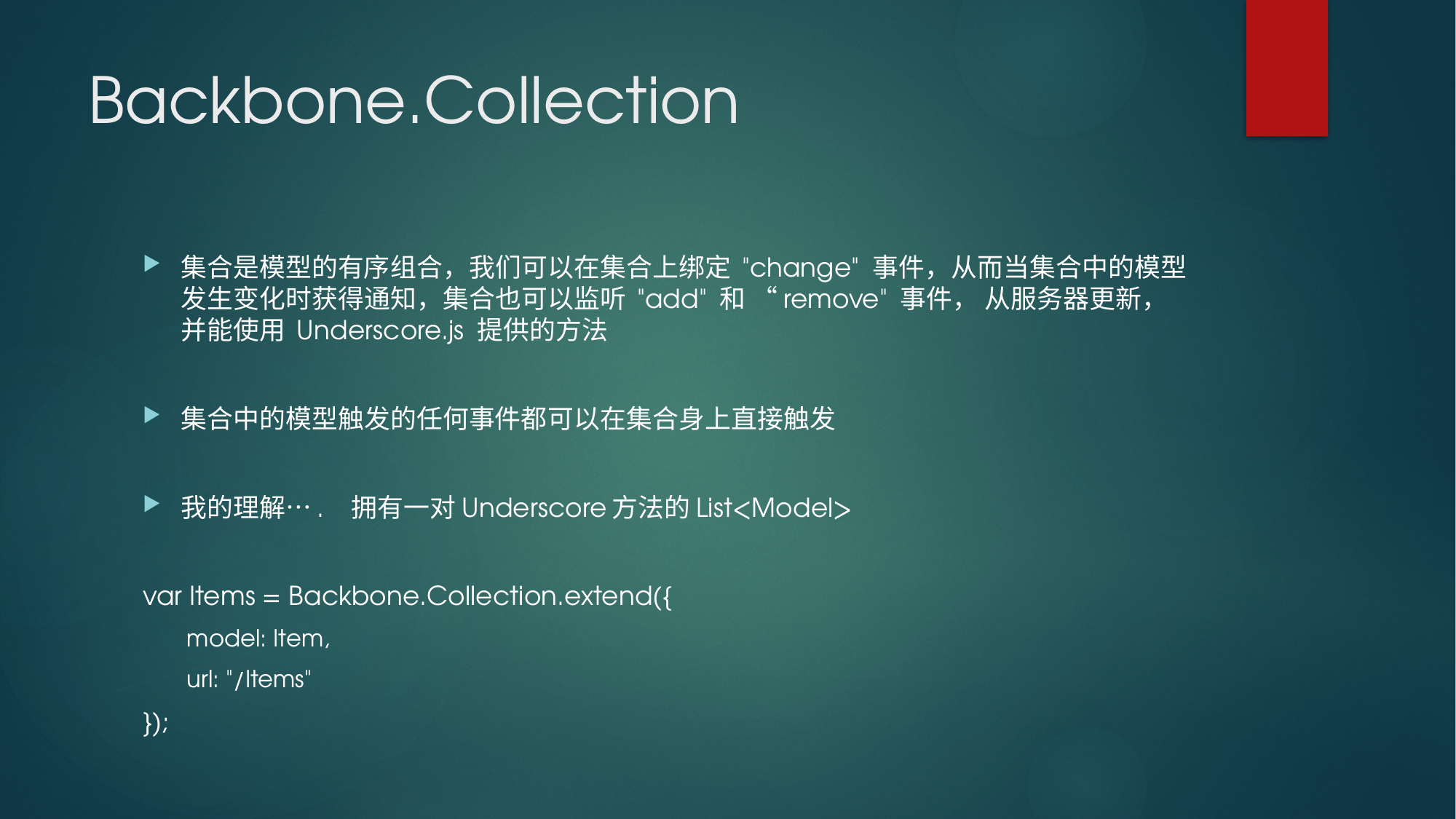

# Backbone.Collection
集合是模型的有序组合，我们可以在集合上绑定 "change" 事件，从而当集合中的模型发生变化时获得通知，集合也可以监听 "add" 和 “remove" 事件， 从服务器更新，并能使用 Underscore.js 提供的方法

集合中的模型触发的任何事件都可以在集合身上直接触发

我的理解….   拥有一对Underscore方法的List<Model>

var Items = Backbone.Collection.extend({
model: Item,
url: "/Items"
});